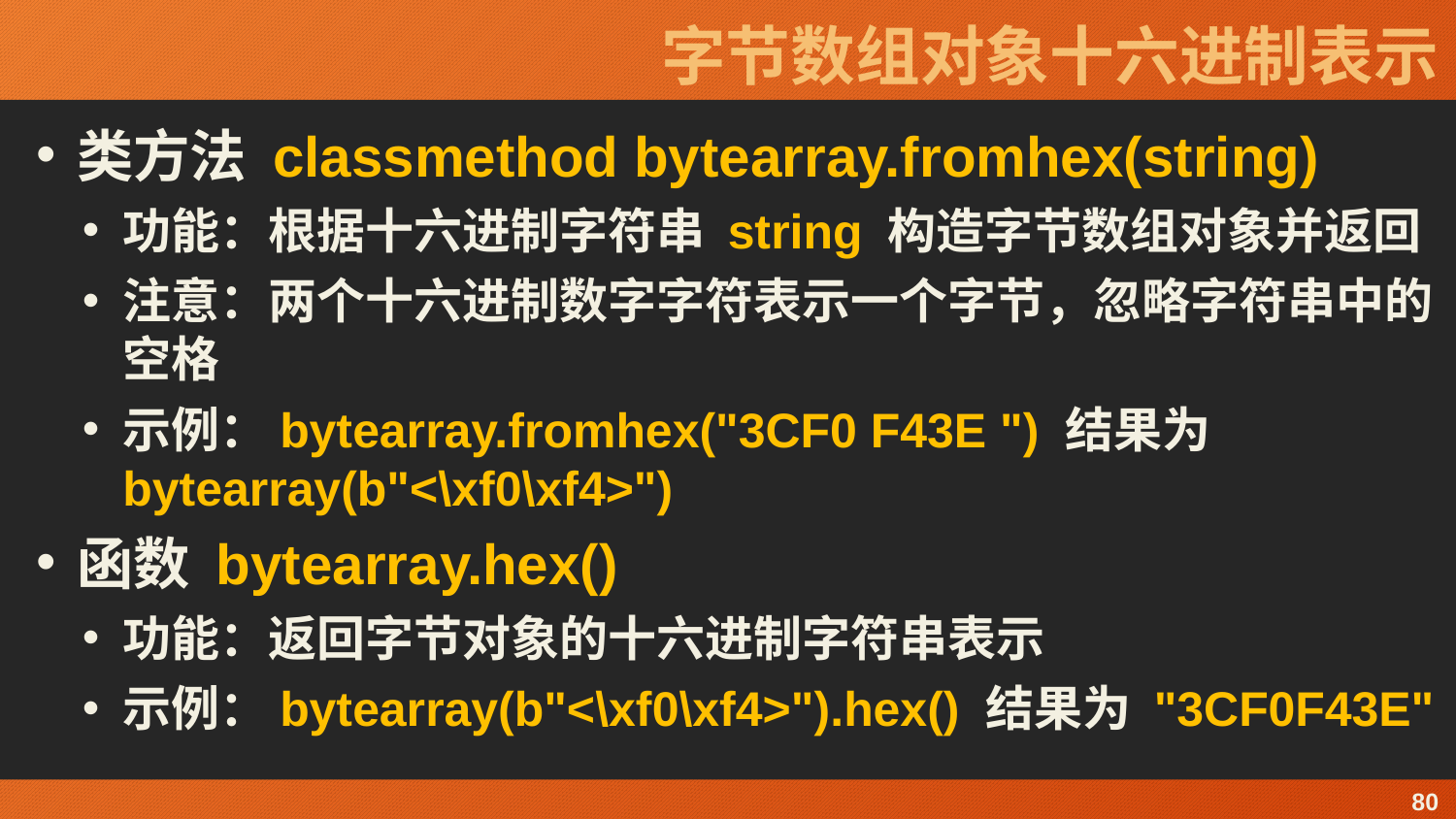

# 字节数组对象十六进制表示
类方法 classmethod bytearray.fromhex(string)
功能：根据十六进制字符串 string 构造字节数组对象并返回
注意：两个十六进制数字字符表示一个字节，忽略字符串中的空格
示例：bytearray.fromhex("3CF0 F43E ") 结果为 bytearray(b"<\xf0\xf4>")
函数 bytearray.hex()
功能：返回字节对象的十六进制字符串表示
示例：bytearray(b"<\xf0\xf4>").hex() 结果为 "3CF0F43E"
80